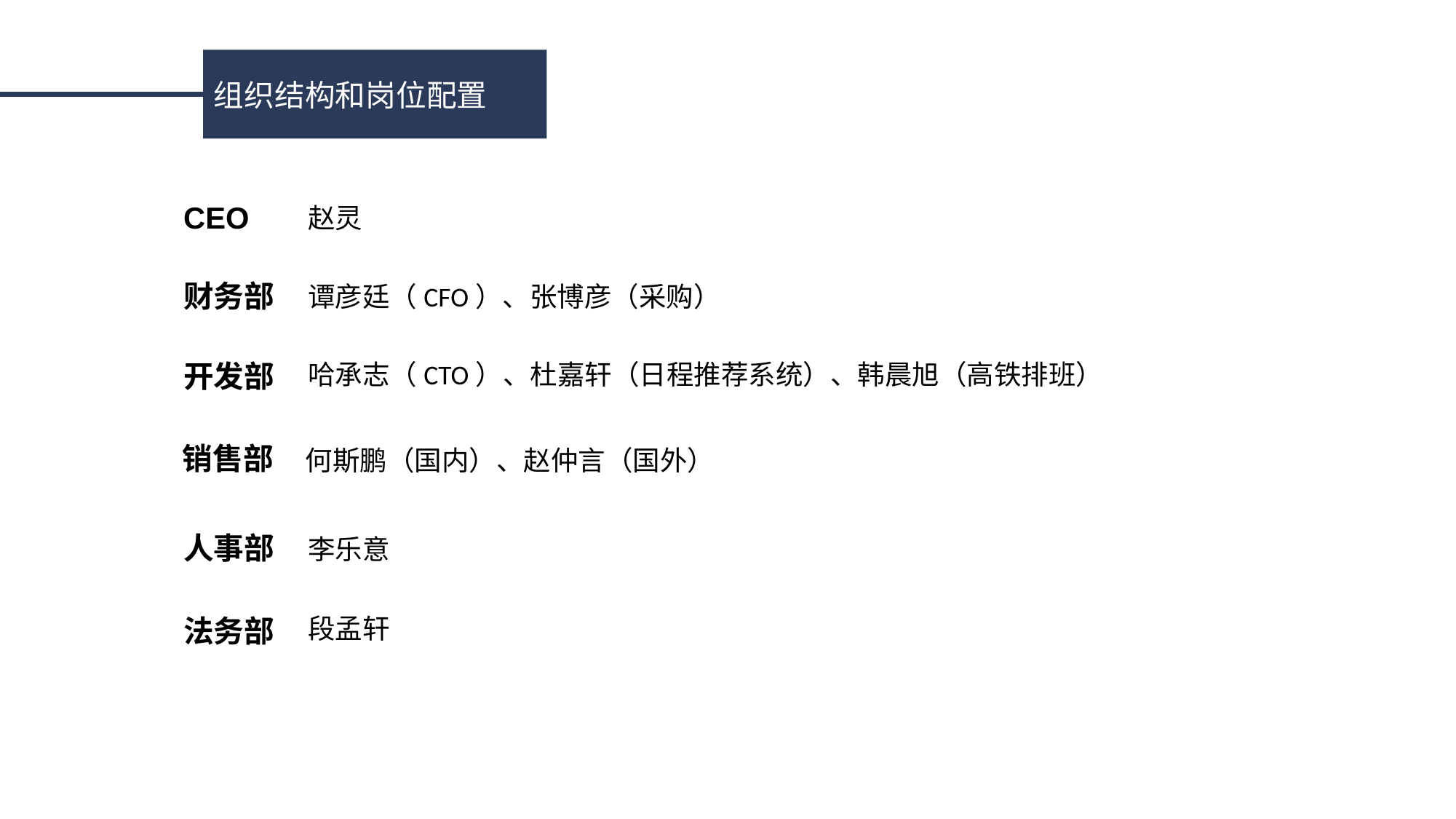

组织结构和岗位配置
CEO
赵灵
财务部
谭彦廷（CFO）、张博彦（采购）
开发部
哈承志（CTO）、杜嘉轩（日程推荐系统）、韩晨旭（高铁排班）
销售部
何斯鹏（国内）、赵仲言（国外）
人事部
李乐意
法务部
段孟轩